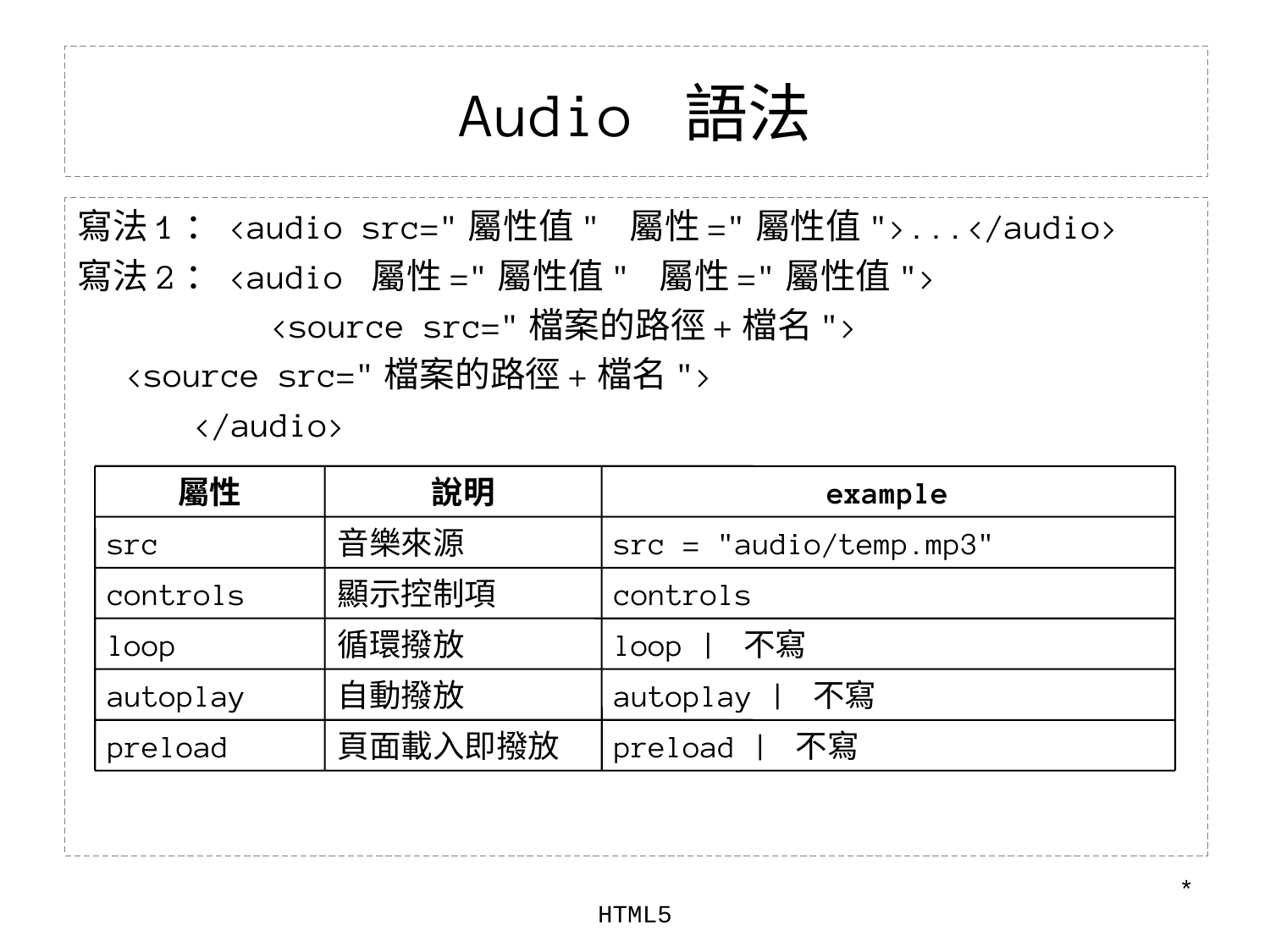

# Audio 語法
寫法1：<audio src="屬性值" 屬性="屬性值">...</audio>
寫法2：<audio 屬性="屬性值" 屬性="屬性值">
          <source src="檔案的路徑+檔名">
	<source src="檔案的路徑+檔名">
      </audio>

屬性

說明

example

src

音樂來源
src = "audio/temp.mp3"
controls

顯示控制項
controls
loop

循環撥放
loop | 不寫
autoplay

自動撥放
autoplay | 不寫
preload

頁面載入即撥放
preload | 不寫

*
HTML5